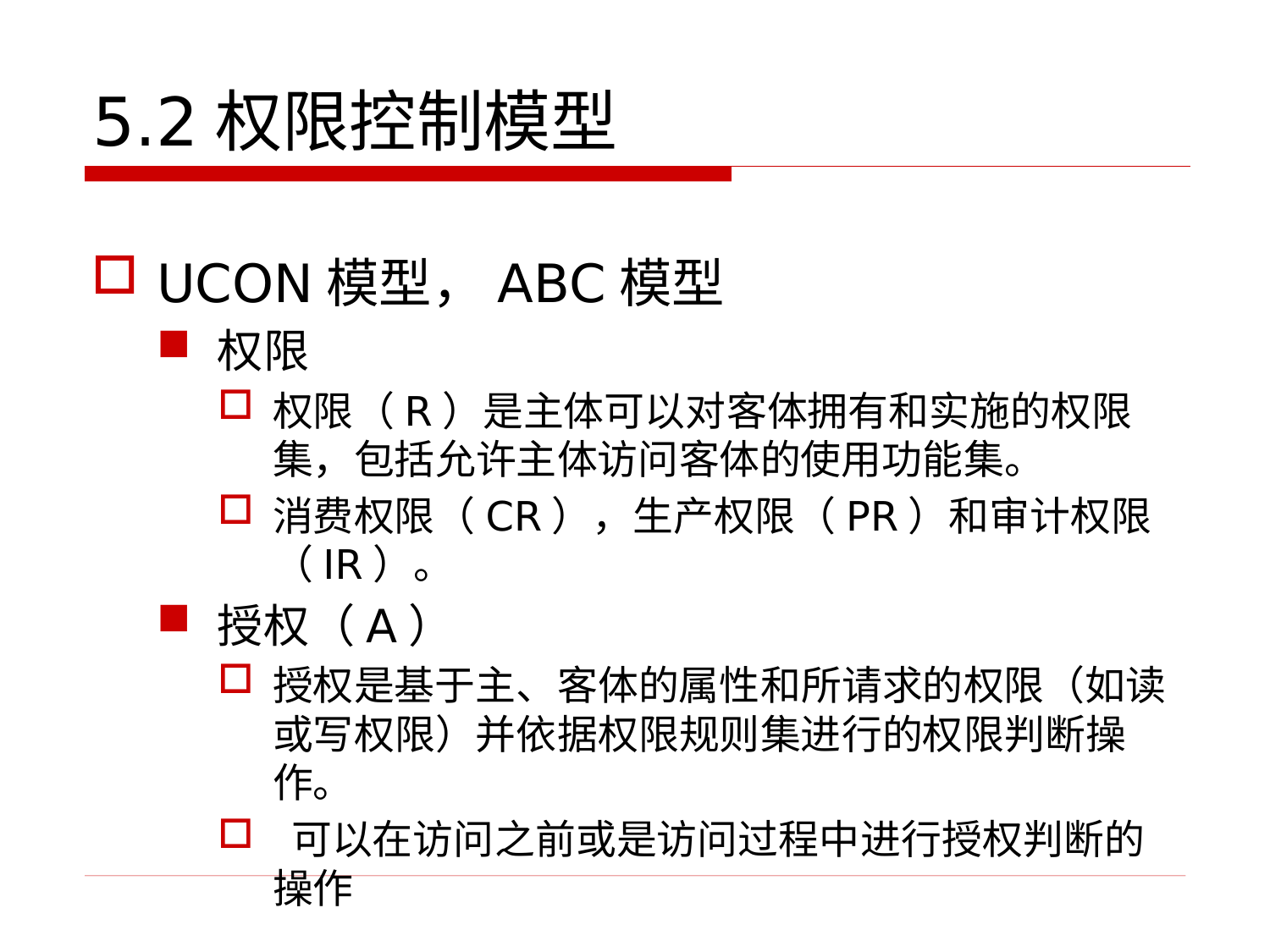

# 5.2权限控制模型
UCON模型，ABC模型
权限
权限（R）是主体可以对客体拥有和实施的权限集，包括允许主体访问客体的使用功能集。
消费权限（CR），生产权限（PR）和审计权限（IR）。
授权（A）
授权是基于主、客体的属性和所请求的权限（如读或写权限）并依据权限规则集进行的权限判断操作。
 可以在访问之前或是访问过程中进行授权判断的操作